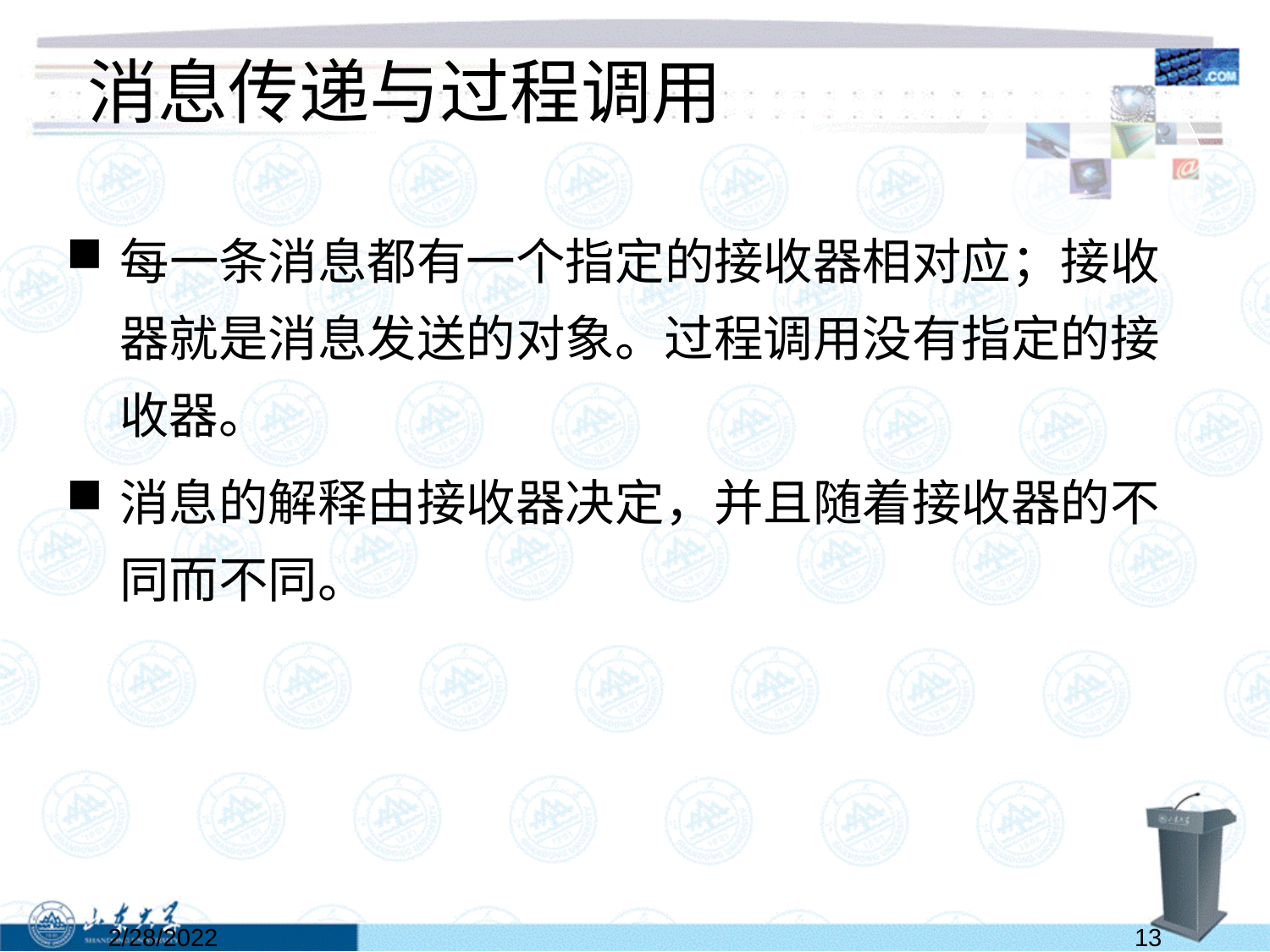

# 消息传递与过程调用
每一条消息都有一个指定的接收器相对应；接收器就是消息发送的对象。过程调用没有指定的接收器。
消息的解释由接收器决定，并且随着接收器的不同而不同。
2/28/2022
13